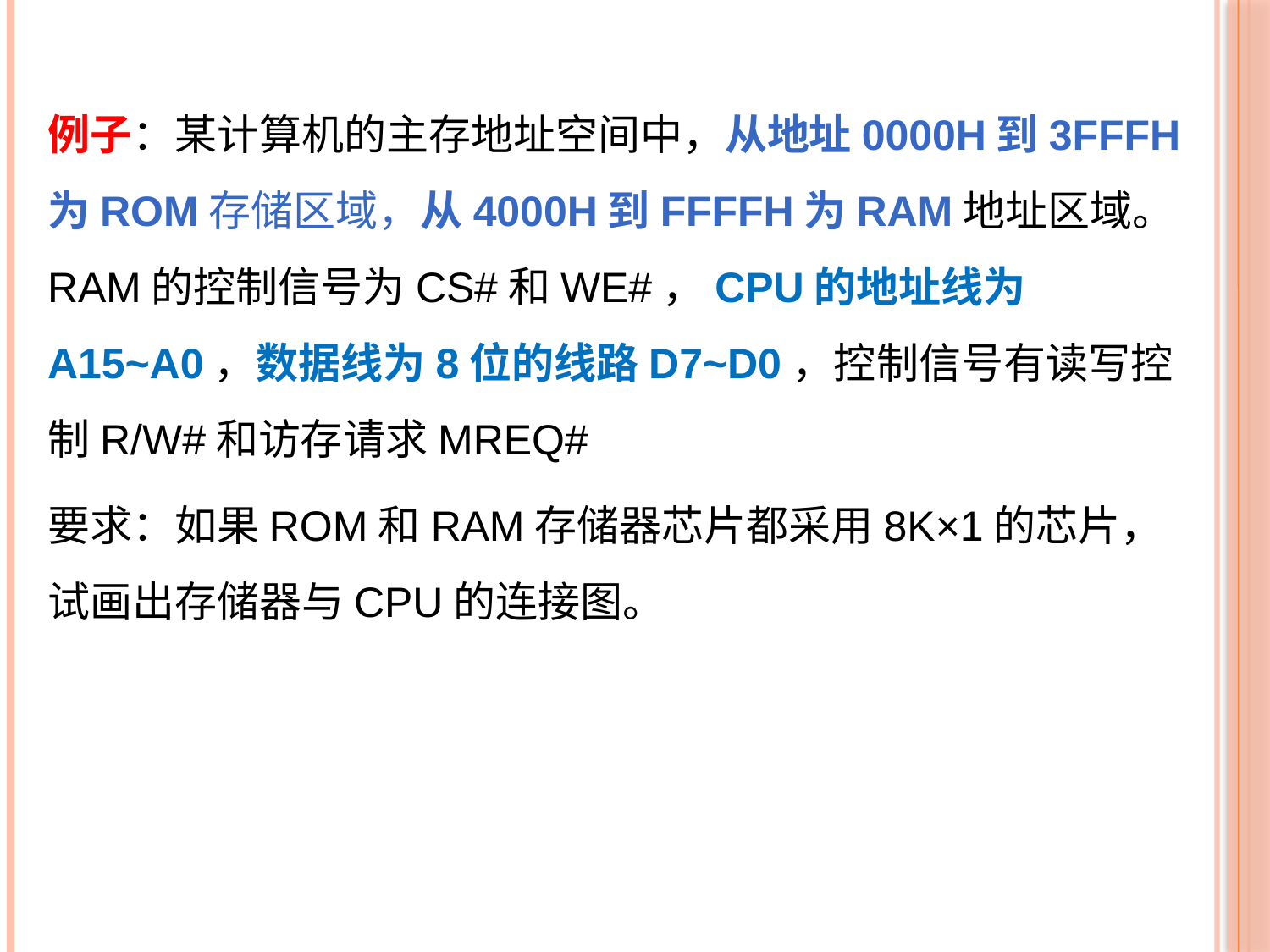

例子：某计算机的主存地址空间中，从地址0000H到3FFFH为ROM存储区域，从4000H到FFFFH为RAM地址区域。RAM的控制信号为CS#和WE#，CPU的地址线为A15~A0，数据线为8位的线路D7~D0，控制信号有读写控制R/W#和访存请求MREQ#
要求：如果ROM和RAM存储器芯片都采用8K×1的芯片，试画出存储器与CPU的连接图。